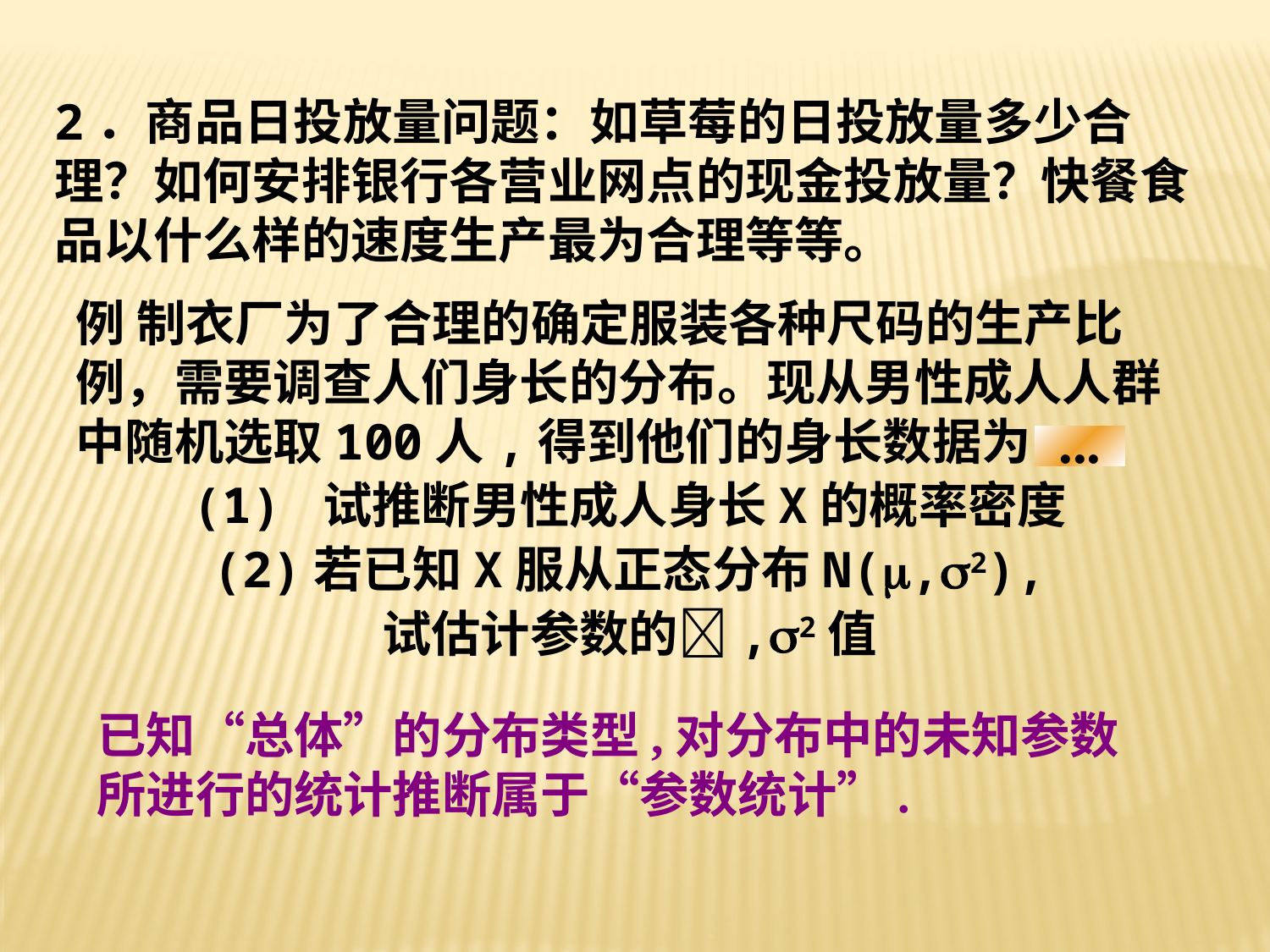

2．商品日投放量问题：如草莓的日投放量多少合理？如何安排银行各营业网点的现金投放量？快餐食品以什么样的速度生产最为合理等等。
例 制衣厂为了合理的确定服装各种尺码的生产比例，需要调查人们身长的分布。现从男性成人人群中随机选取100人,得到他们的身长数据为:
(1) 试推断男性成人身长X的概率密度
(2)若已知X服从正态分布N(μ,σ2),
试估计参数的μ,σ2值
...
已知“总体”的分布类型,对分布中的未知参数所进行的统计推断属于“参数统计”.